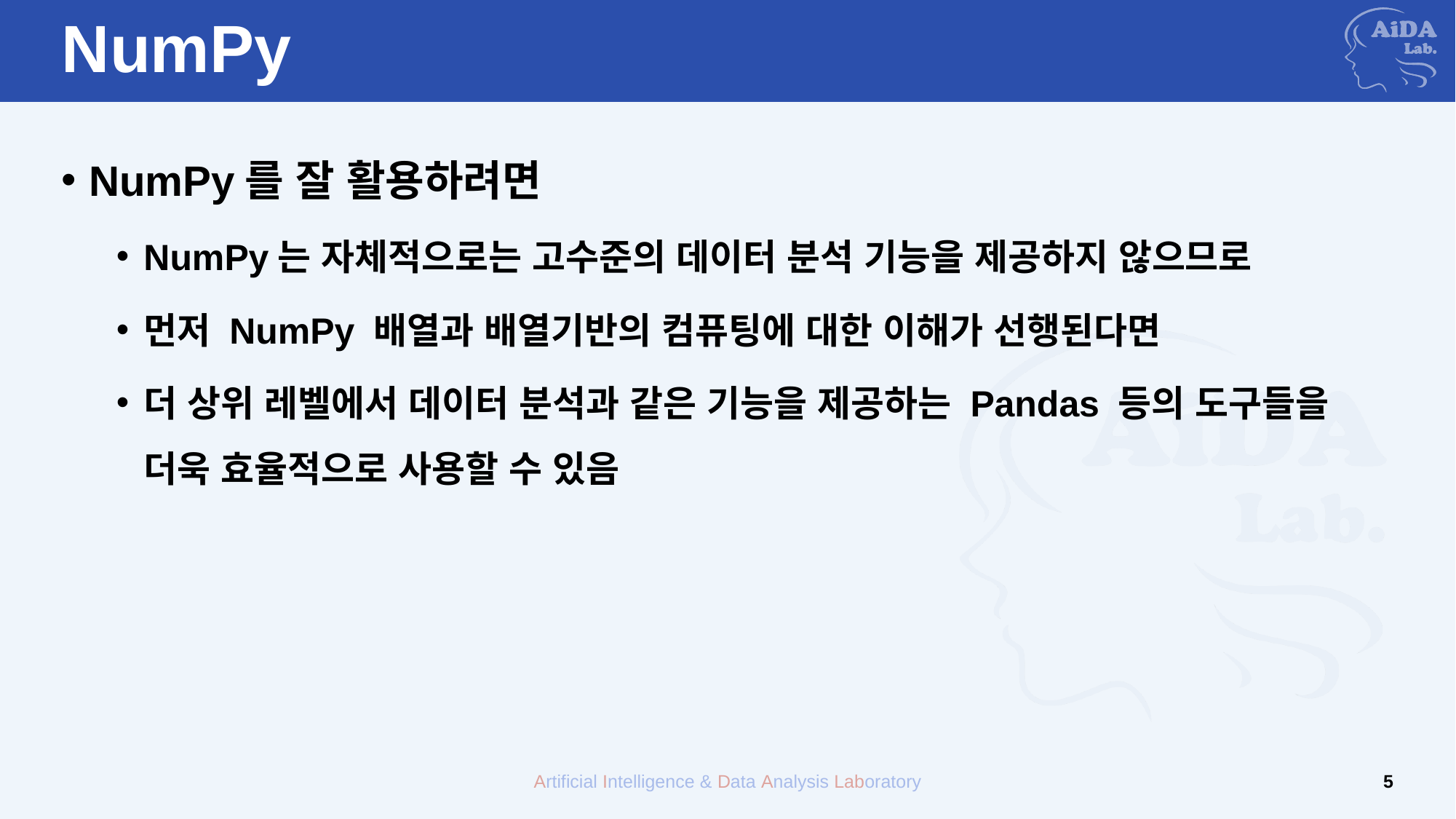

# NumPy
NumPy를 잘 활용하려면
NumPy는 자체적으로는 고수준의 데이터 분석 기능을 제공하지 않으므로
먼저 NumPy 배열과 배열기반의 컴퓨팅에 대한 이해가 선행된다면
더 상위 레벨에서 데이터 분석과 같은 기능을 제공하는 Pandas 등의 도구들을 더욱 효율적으로 사용할 수 있음
Artificial Intelligence & Data Analysis Laboratory
5